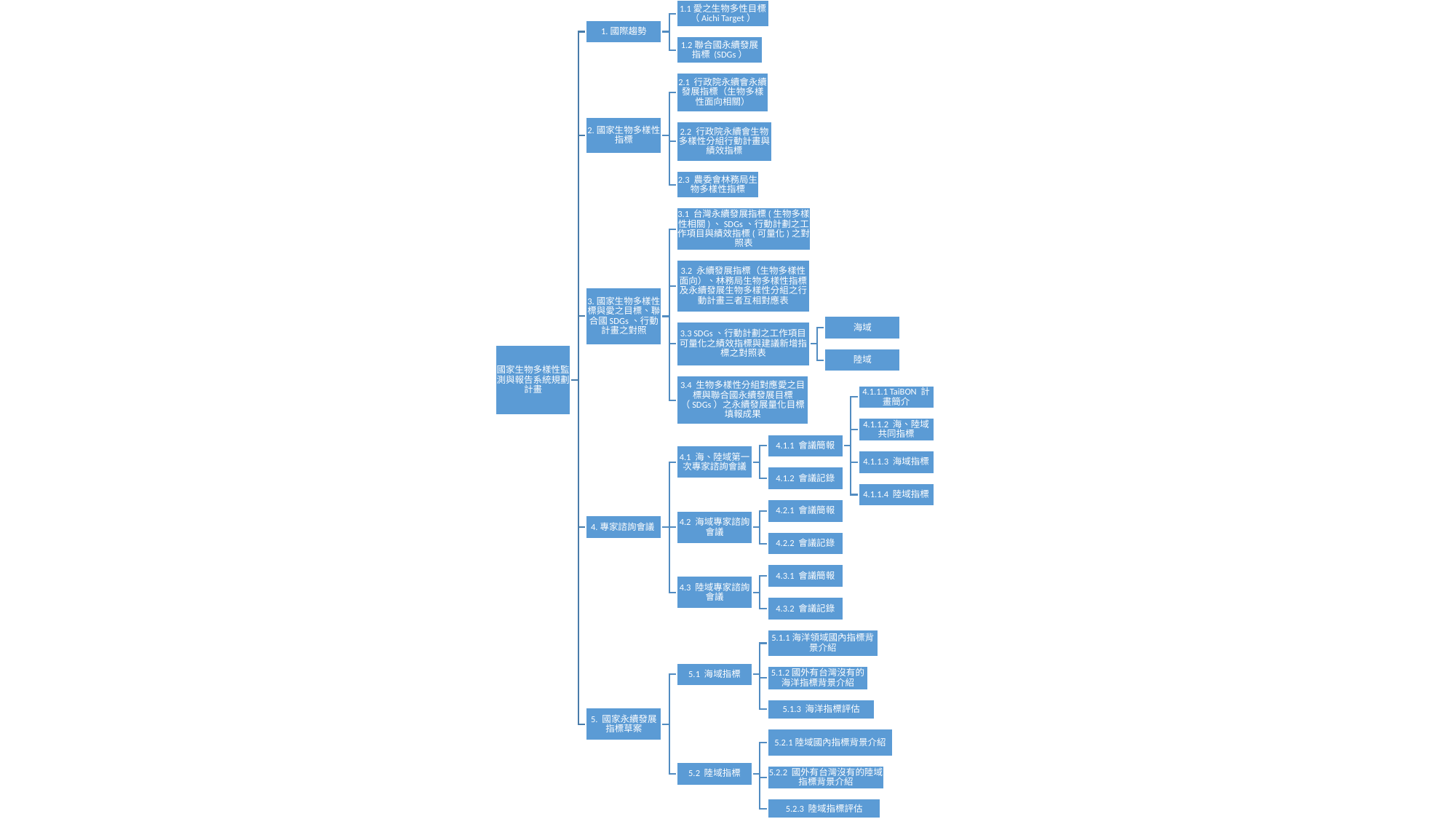

國家生物多樣性監測與報告系統規劃計畫
1.國際趨勢
1.1愛之生物多性目標 （Aichi Target）
1.2聯合國永續發展指標 (SDGs）
2.國家生物多樣性指標
2.1 行政院永續會永續發展指標（生物多樣性面向相關）
2.2 行政院永續會生物多樣性分組行動計畫與績效指標
2.3 農委會林務局生物多樣性指標
3.國家生物多樣性標與愛之目標、聯合國SDGs、行動計畫之對照
3.1 台灣永續發展指標(生物多樣性相關)、SDGs、行動計劃之工作項目與績效指標(可量化)之對照表
3.2 永續發展指標（生物多樣性面向）、林務局生物多樣性指標及永續發展生物多樣性分組之行動計畫三者互相對應表
3.3 SDGs、行動計劃之工作項目、可量化之績效指標與建議新增指標之對照表
海域
陸域
3.4 生物多樣性分組對應愛之目標與聯合國永續發展目標（SDGs）之永續發展量化目標填報成果
4.專家諮詢會議
4.1 海、陸域第一次專家諮詢會議
4.1.1 會議簡報
4.1.1.1 TaiBON 計畫簡介
4.1.1.2 海、陸域共同指標
4.1.1.3 海域指標
4.1.1.4 陸域指標
4.1.2 會議記錄
4.2 海域專家諮詢會議
4.2.1 會議簡報
4.2.2 會議記錄
4.3 陸域專家諮詢會議
4.3.1 會議簡報
4.3.2 會議記錄
5. 國家永續發展指標草案
5.1 海域指標
5.1.1海洋領域國內指標背景介紹
5.1.2國外有台灣沒有的海洋指標背景介紹
5.1.3 海洋指標評估
5.2 陸域指標
5.2.1陸域國內指標背景介紹
5.2.2 國外有台灣沒有的陸域指標背景介紹
5.2.3 陸域指標評估